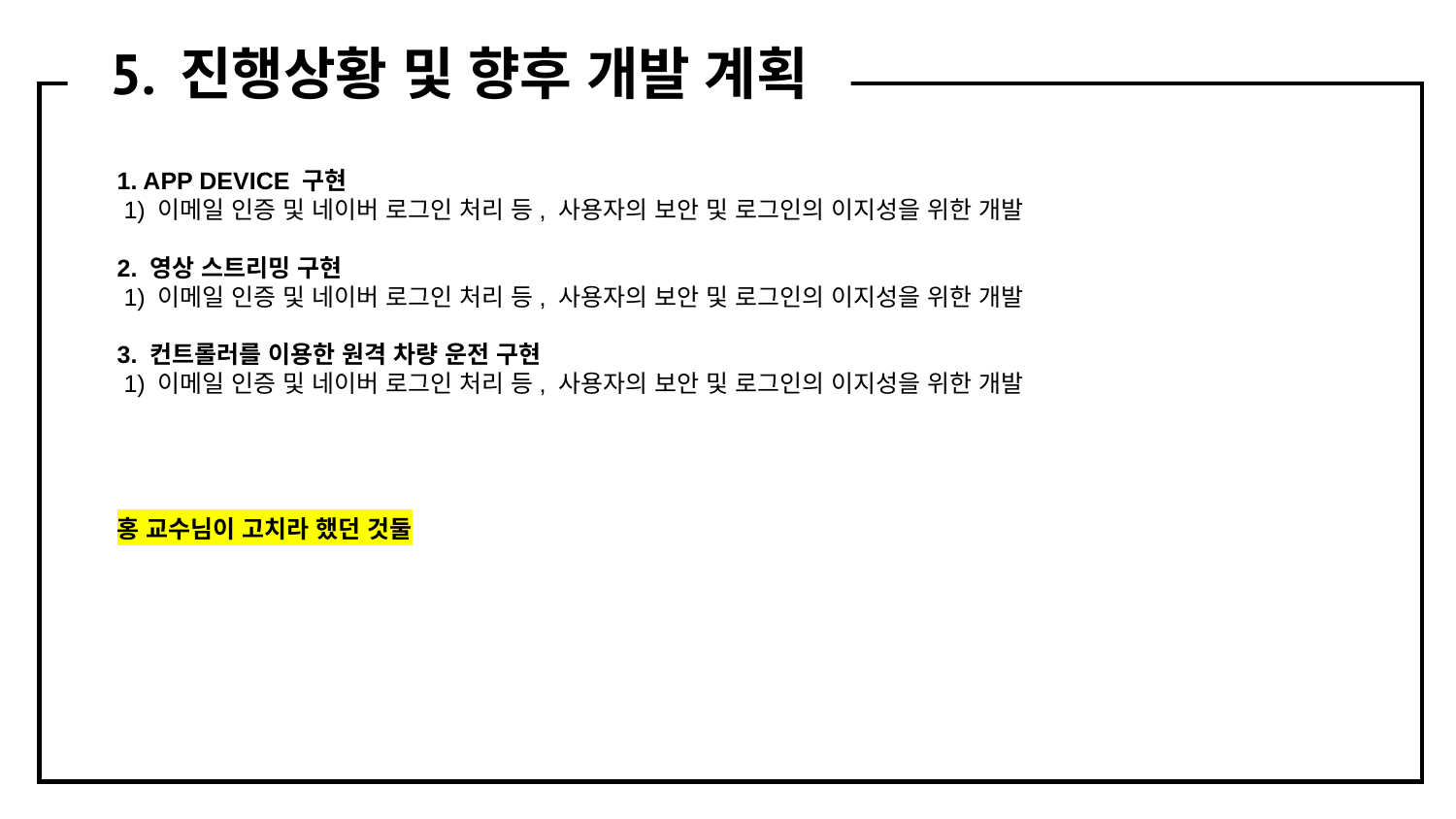

5. 진행상황 및 향후 개발 계획

1. APP DEVICE 구현
 1) 이메일 인증 및 네이버 로그인 처리 등, 사용자의 보안 및 로그인의 이지성을 위한 개발

2. 영상 스트리밍 구현
 1) 이메일 인증 및 네이버 로그인 처리 등, 사용자의 보안 및 로그인의 이지성을 위한 개발

3. 컨트롤러를 이용한 원격 차량 운전 구현
 1) 이메일 인증 및 네이버 로그인 처리 등, 사용자의 보안 및 로그인의 이지성을 위한 개발

홍 교수님이 고치라 했던 것둘